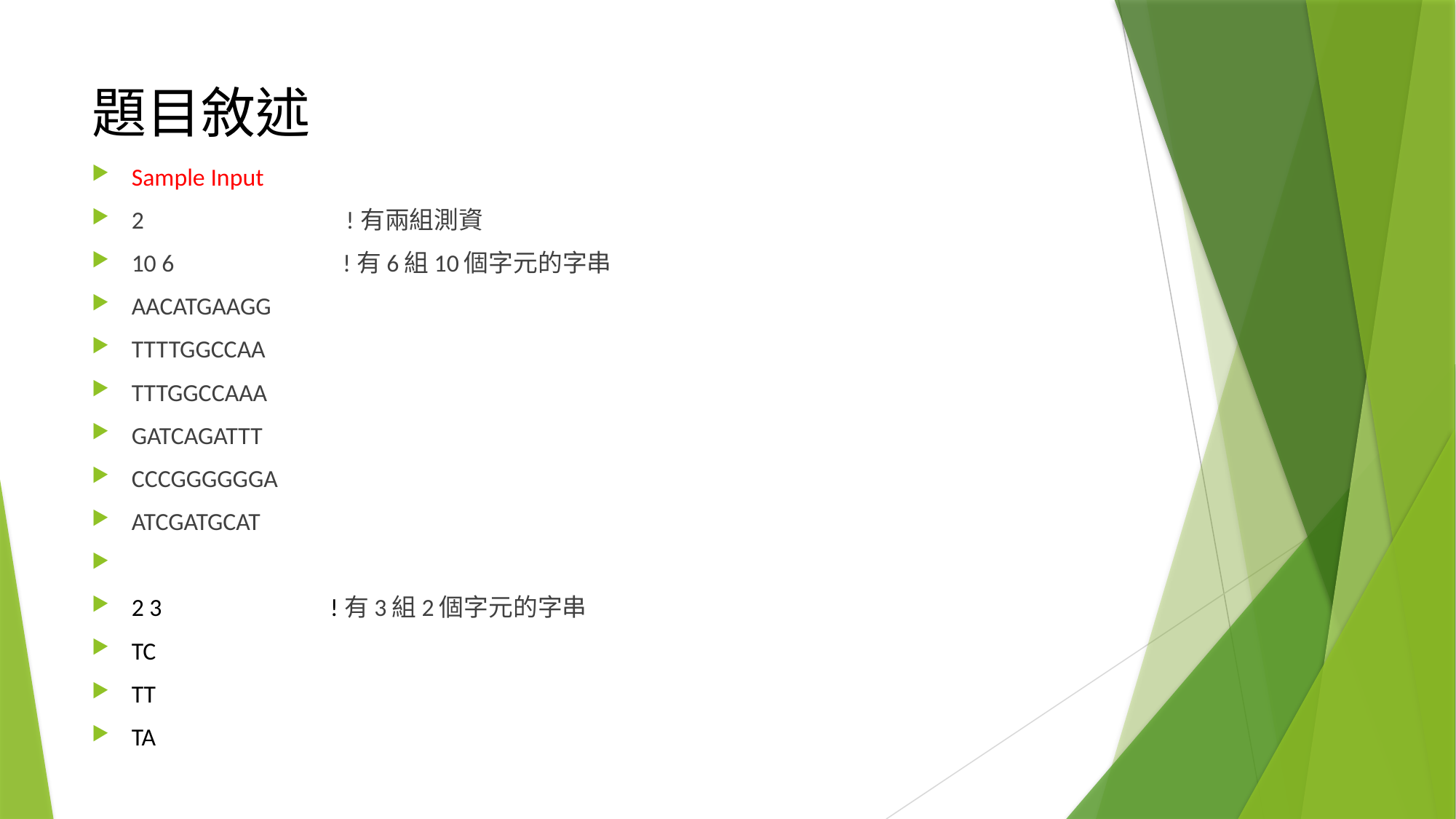

# 題目敘述
Sample Input
2                                    !有兩組測資
10 6                              !有6組10個字元的字串
AACATGAAGG
TTTTGGCCAA
TTTGGCCAAA
GATCAGATTT
CCCGGGGGGA
ATCGATGCAT

2 3                              !有3組2個字元的字串
TC
TT
TA